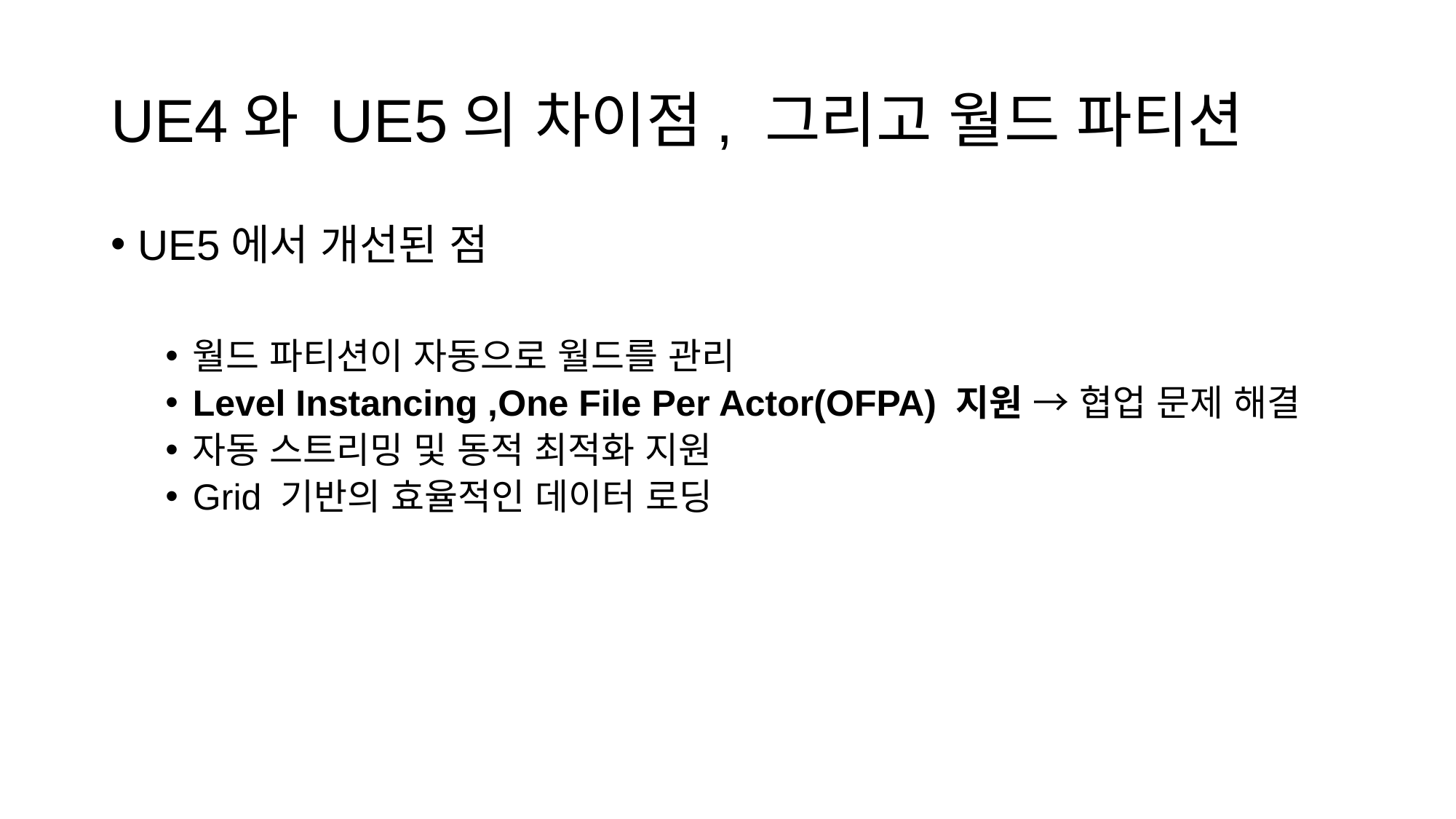

# UE4와 UE5의 차이점, 그리고 월드 파티션
UE5에서 개선된 점

월드 파티션이 자동으로 월드를 관리
Level Instancing ,One File Per Actor(OFPA) 지원 → 협업 문제 해결
자동 스트리밍 및 동적 최적화 지원
Grid 기반의 효율적인 데이터 로딩